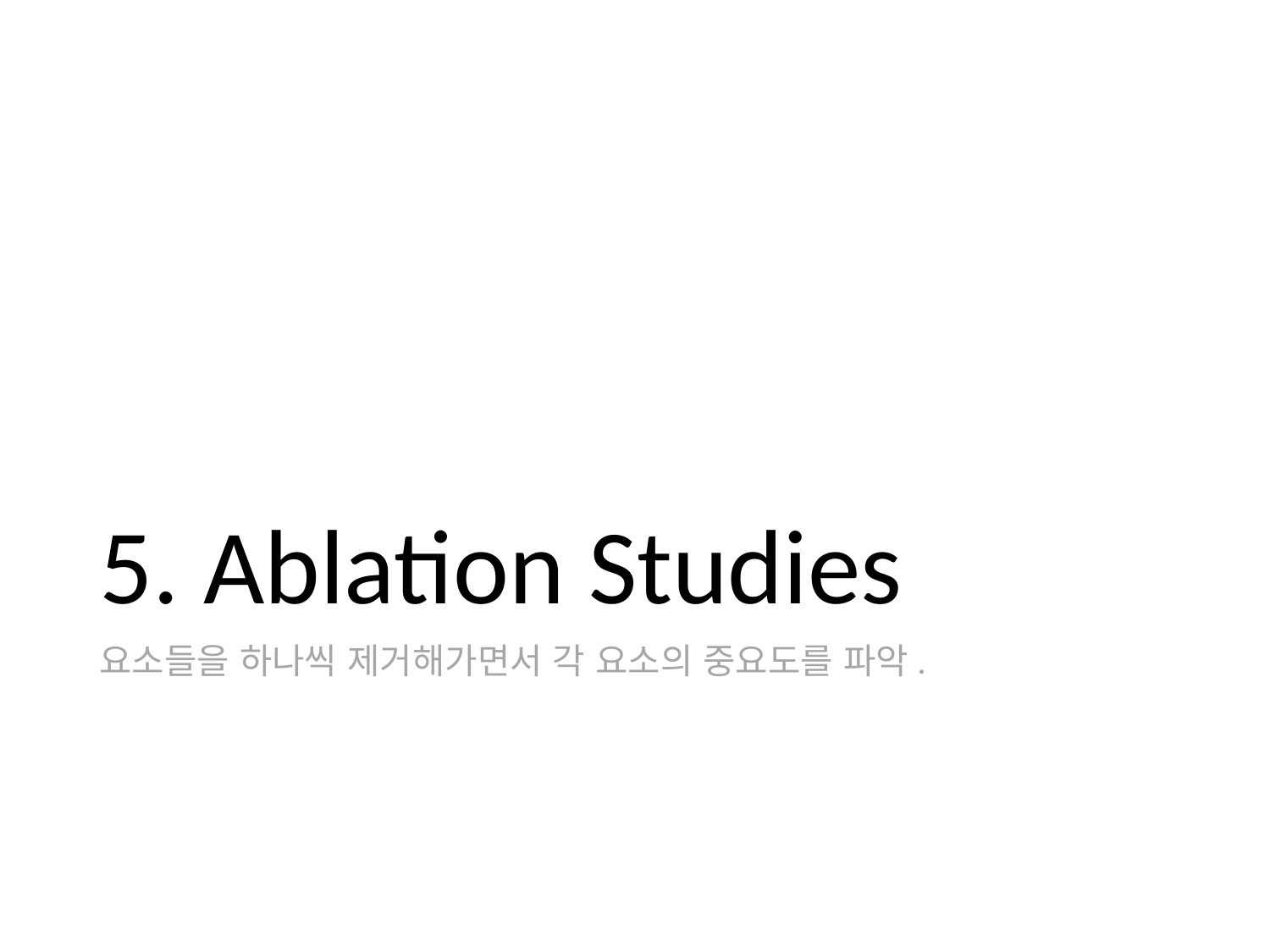

# 5. Ablation Studies
요소들을 하나씩 제거해가면서 각 요소의 중요도를 파악.